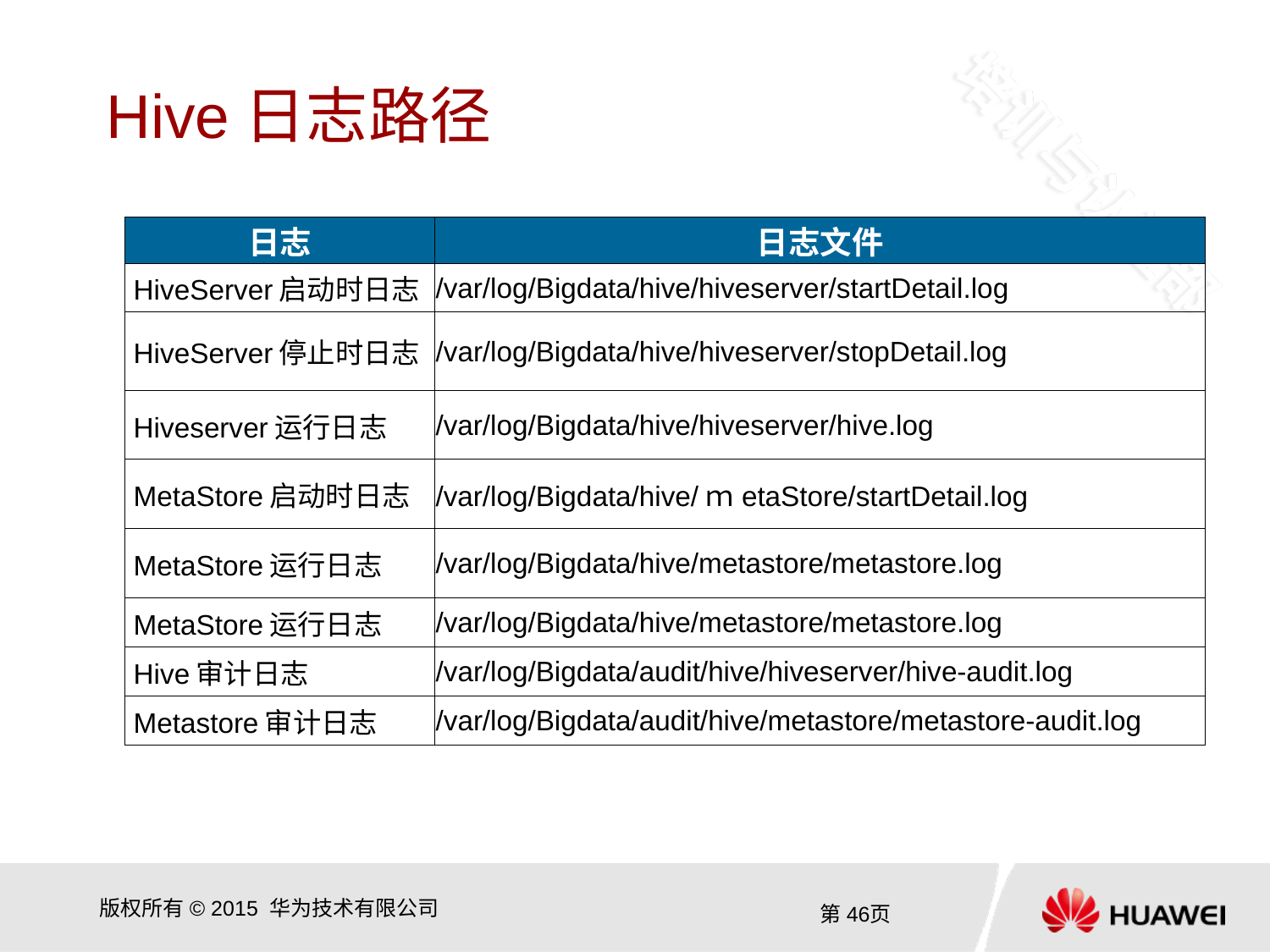

# Hive日志路径
| 日志 | 日志文件 |
| --- | --- |
| HiveServer启动时日志 | /var/log/Bigdata/hive/hiveserver/startDetail.log |
| HiveServer停止时日志 | /var/log/Bigdata/hive/hiveserver/stopDetail.log |
| Hiveserver运行日志 | /var/log/Bigdata/hive/hiveserver/hive.log |
| MetaStore启动时日志 | /var/log/Bigdata/hive/ｍetaStore/startDetail.log |
| MetaStore运行日志 | /var/log/Bigdata/hive/metastore/metastore.log |
| MetaStore运行日志 | /var/log/Bigdata/hive/metastore/metastore.log |
| Hive审计日志 | /var/log/Bigdata/audit/hive/hiveserver/hive-audit.log |
| Metastore审计日志 | /var/log/Bigdata/audit/hive/metastore/metastore-audit.log |